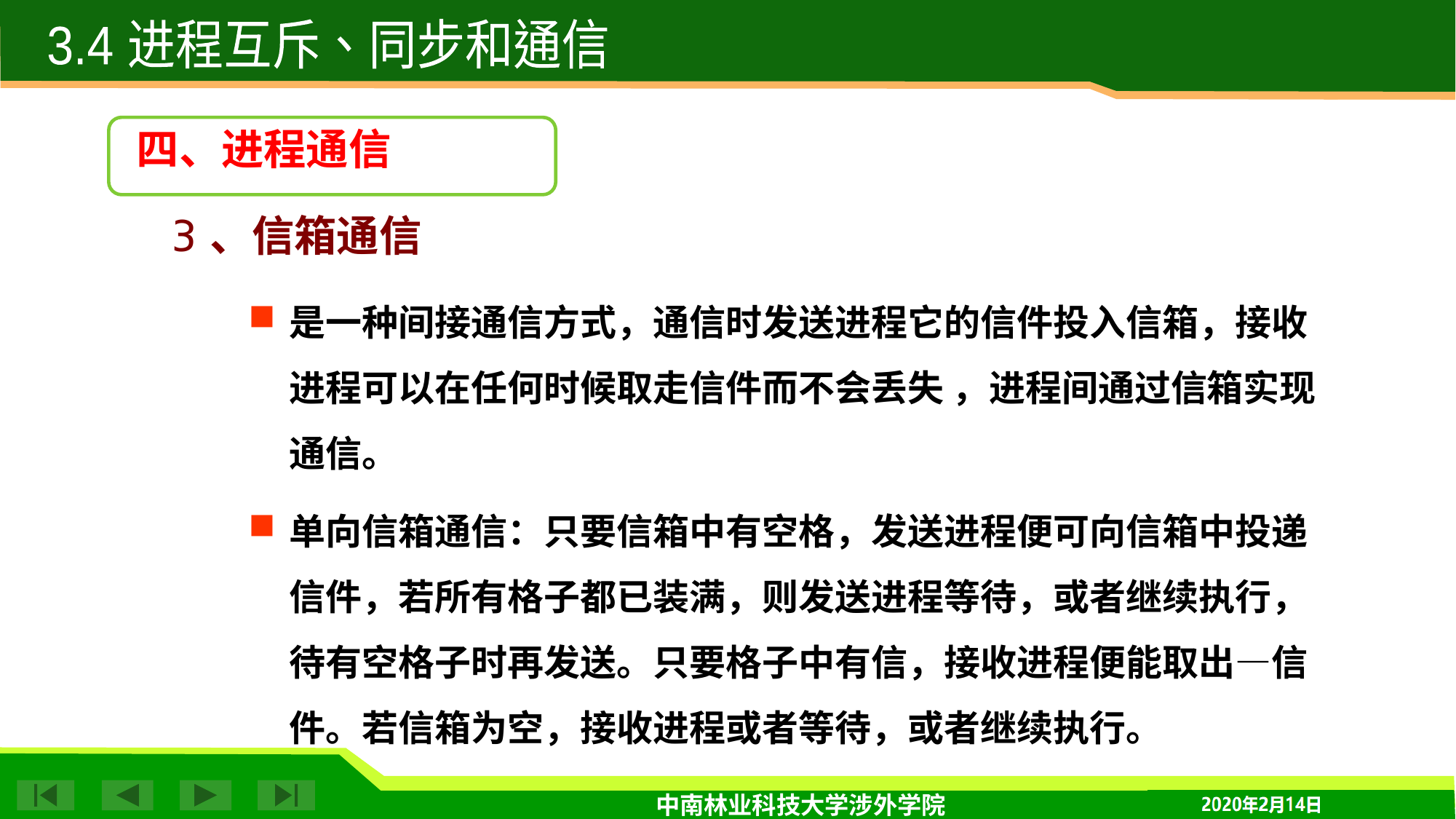

3.4 进程互斥、同步和通信
四、进程通信

3、信箱通信
是一种间接通信方式，通信时发送进程它的信件投入信箱，接收进程可以在任何时候取走信件而不会丢失 ，进程间通过信箱实现通信。
单向信箱通信：只要信箱中有空格，发送进程便可向信箱中投递信件，若所有格子都已装满，则发送进程等待，或者继续执行，待有空格子时再发送。只要格子中有信，接收进程便能取出—信件。若信箱为空，接收进程或者等待，或者继续执行。